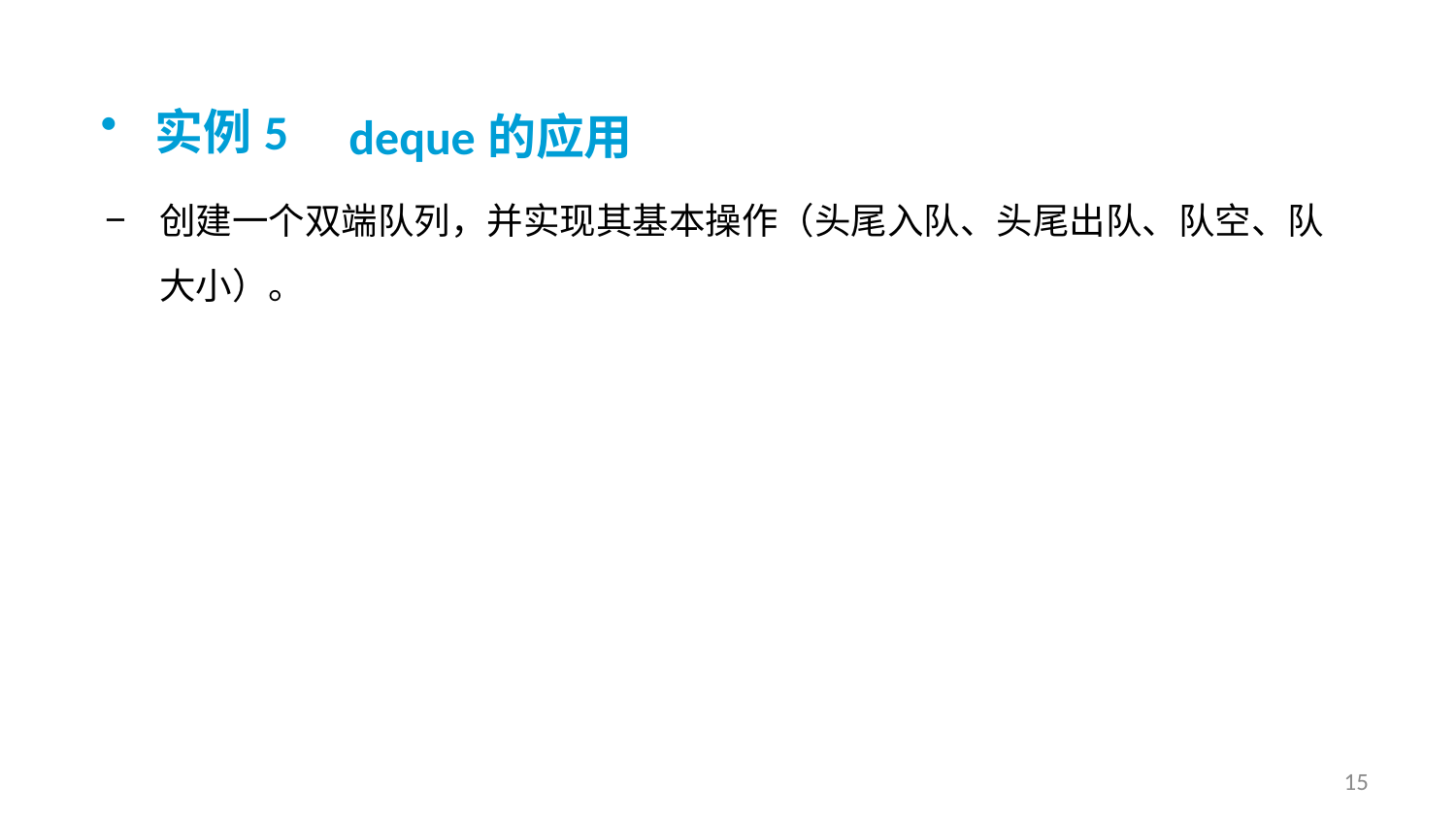

实例5
deque的应用
创建一个双端队列，并实现其基本操作（头尾入队、头尾出队、队空、队大小）。
15